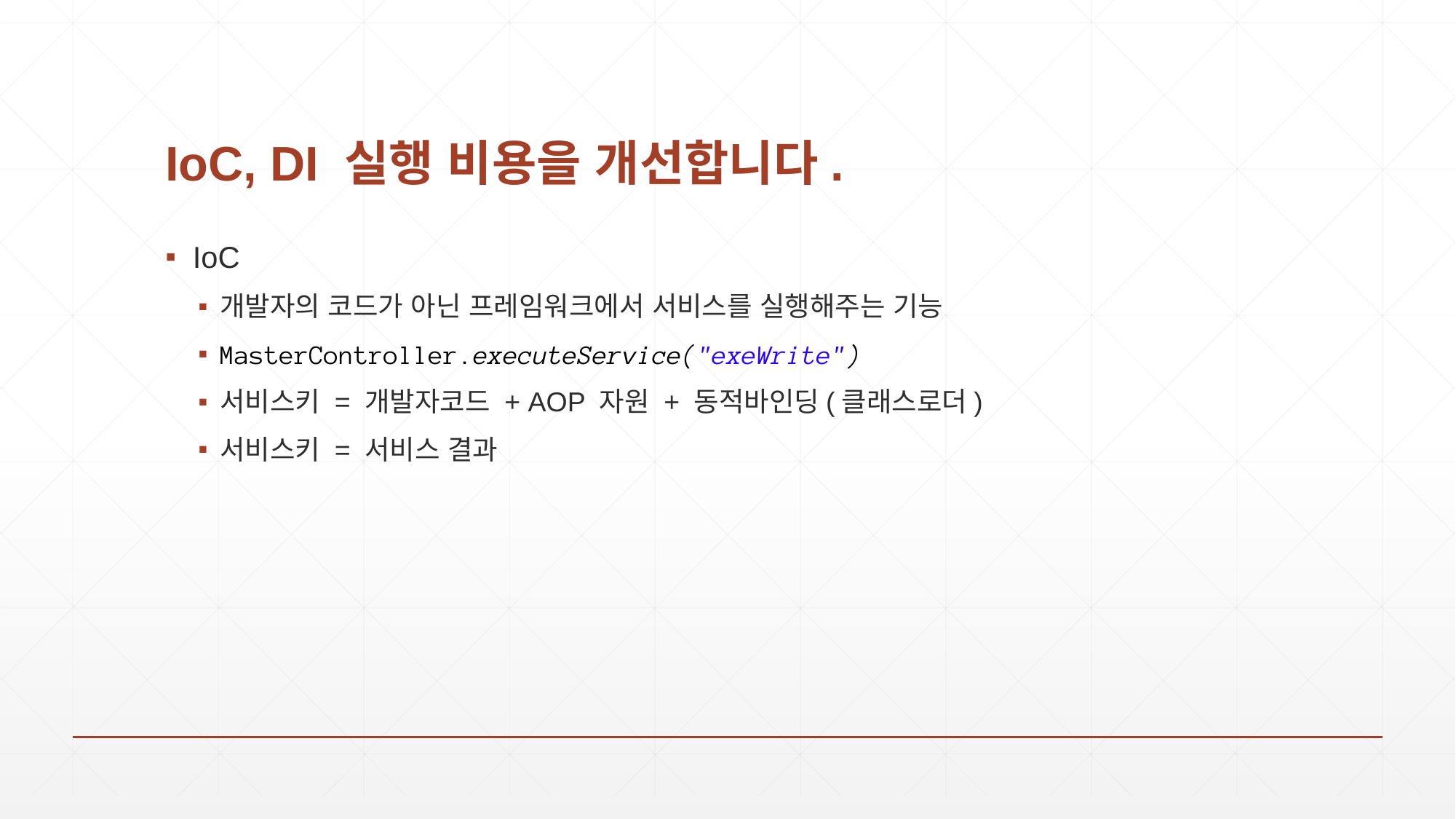

# IoC, DI 실행 비용을 개선합니다.
IoC
개발자의 코드가 아닌 프레임워크에서 서비스를 실행해주는 기능
MasterController.executeService("exeWrite")
서비스키 = 개발자코드 + AOP 자원 + 동적바인딩(클래스로더)
서비스키 = 서비스 결과